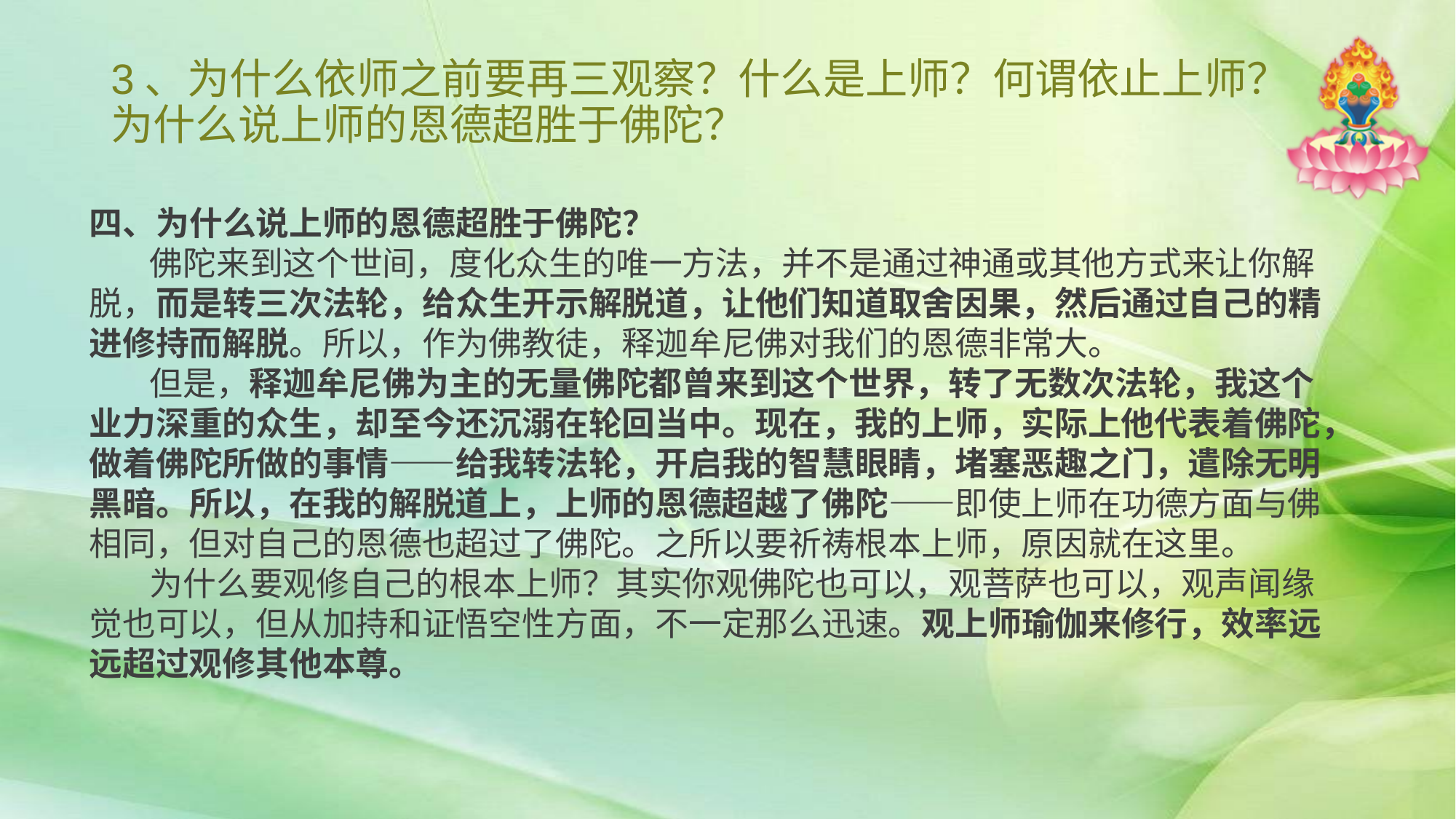

# 3、为什么依师之前要再三观察？什么是上师？何谓依止上师？为什么说上师的恩德超胜于佛陀？
四、为什么说上师的恩德超胜于佛陀？
       佛陀来到这个世间，度化众生的唯一方法，并不是通过神通或其他方式来让你解脱，而是转三次法轮，给众生开示解脱道，让他们知道取舍因果，然后通过自己的精进修持而解脱。所以，作为佛教徒，释迦牟尼佛对我们的恩德非常大。
       但是，释迦牟尼佛为主的无量佛陀都曾来到这个世界，转了无数次法轮，我这个业力深重的众生，却至今还沉溺在轮回当中。现在，我的上师，实际上他代表着佛陀，做着佛陀所做的事情——给我转法轮，开启我的智慧眼睛，堵塞恶趣之门，遣除无明黑暗。所以，在我的解脱道上，上师的恩德超越了佛陀——即使上师在功德方面与佛相同，但对自己的恩德也超过了佛陀。之所以要祈祷根本上师，原因就在这里。
       为什么要观修自己的根本上师？其实你观佛陀也可以，观菩萨也可以，观声闻缘觉也可以，但从加持和证悟空性方面，不一定那么迅速。观上师瑜伽来修行，效率远远超过观修其他本尊。